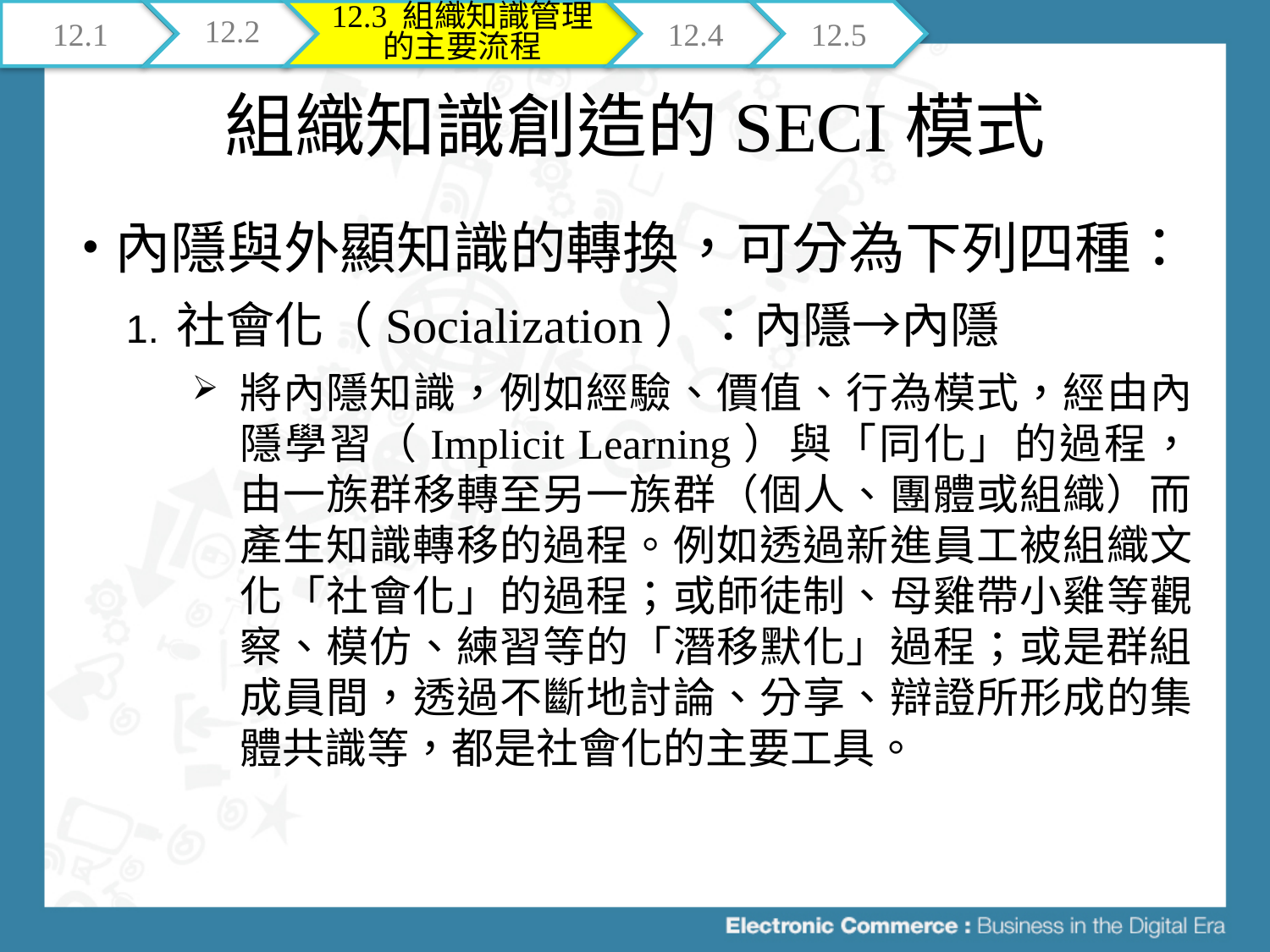

12.1
12.2
12.3 組織知識管理的主要流程
12.4
12.5
# 組織知識創造的SECI模式
內隱與外顯知識的轉換，可分為下列四種：
社會化（Socialization）：內隱→內隱
將內隱知識，例如經驗、價值、行為模式，經由內隱學習（Implicit Learning）與「同化」的過程，由一族群移轉至另一族群（個人、團體或組織）而產生知識轉移的過程。例如透過新進員工被組織文化「社會化」的過程；或師徒制、母雞帶小雞等觀察、模仿、練習等的「潛移默化」過程；或是群組成員間，透過不斷地討論、分享、辯證所形成的集體共識等，都是社會化的主要工具。